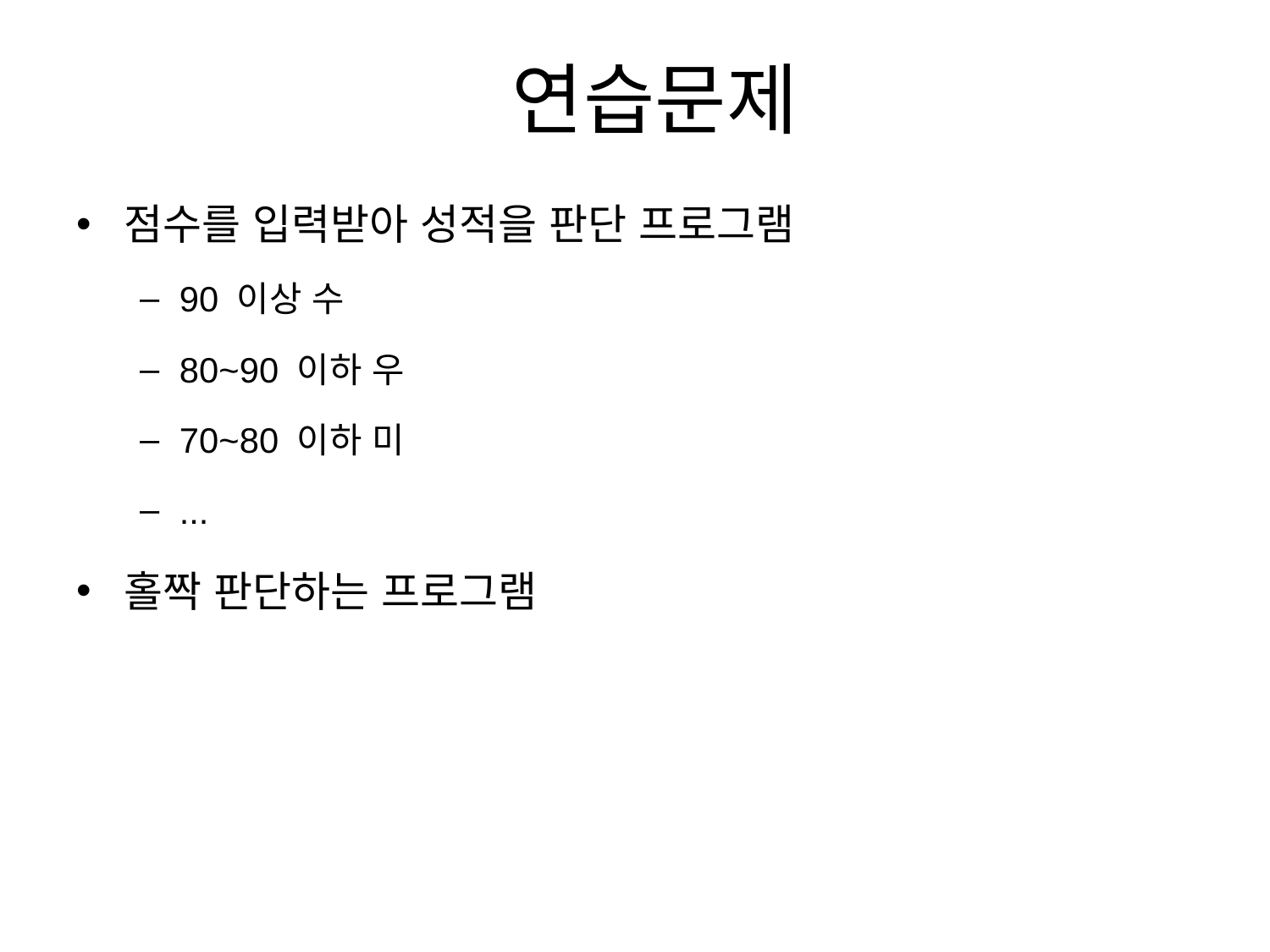

# 연습문제
점수를 입력받아 성적을 판단 프로그램
90 이상 수
80~90 이하 우
70~80 이하 미
...
홀짝 판단하는 프로그램